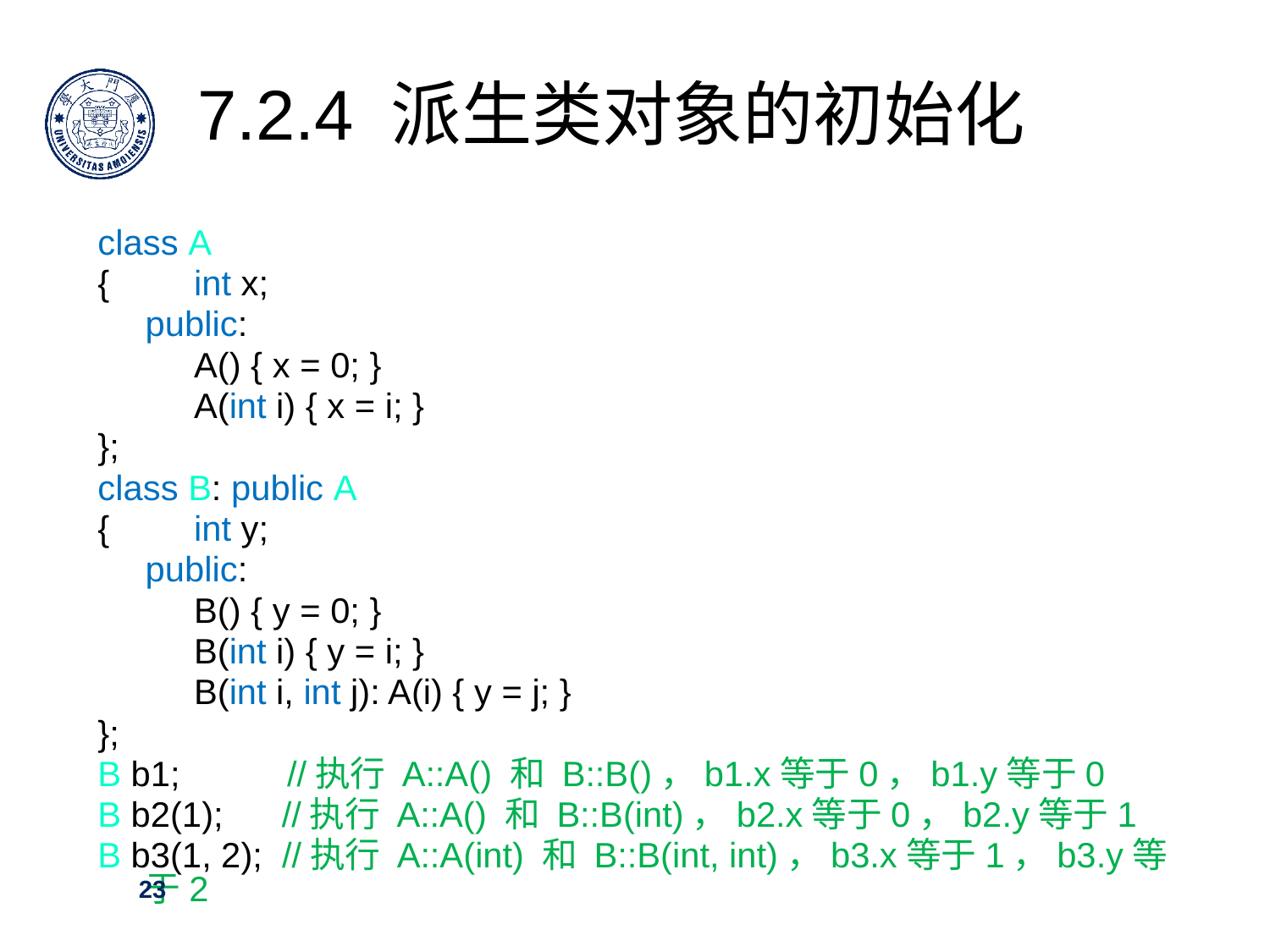

7.2.4 派生类对象的初始化
class A
{	     int x;
	public:
	     A() { x = 0; }
	     A(int i) { x = i; }
};
class B: public A
{	     int y;
	public:
	     B() { y = 0; }
	     B(int i) { y = i; }
	     B(int i, int j): A(i) { y = j; }
};
B b1;           //执行 A::A() 和 B::B()，b1.x等于0，b1.y等于0
B b2(1);      //执行 A::A() 和 B::B(int)，b2.x等于0，b2.y等于1
B b3(1, 2);  //执行 A::A(int) 和 B::B(int, int)，b3.x等于1，b3.y等于2
23